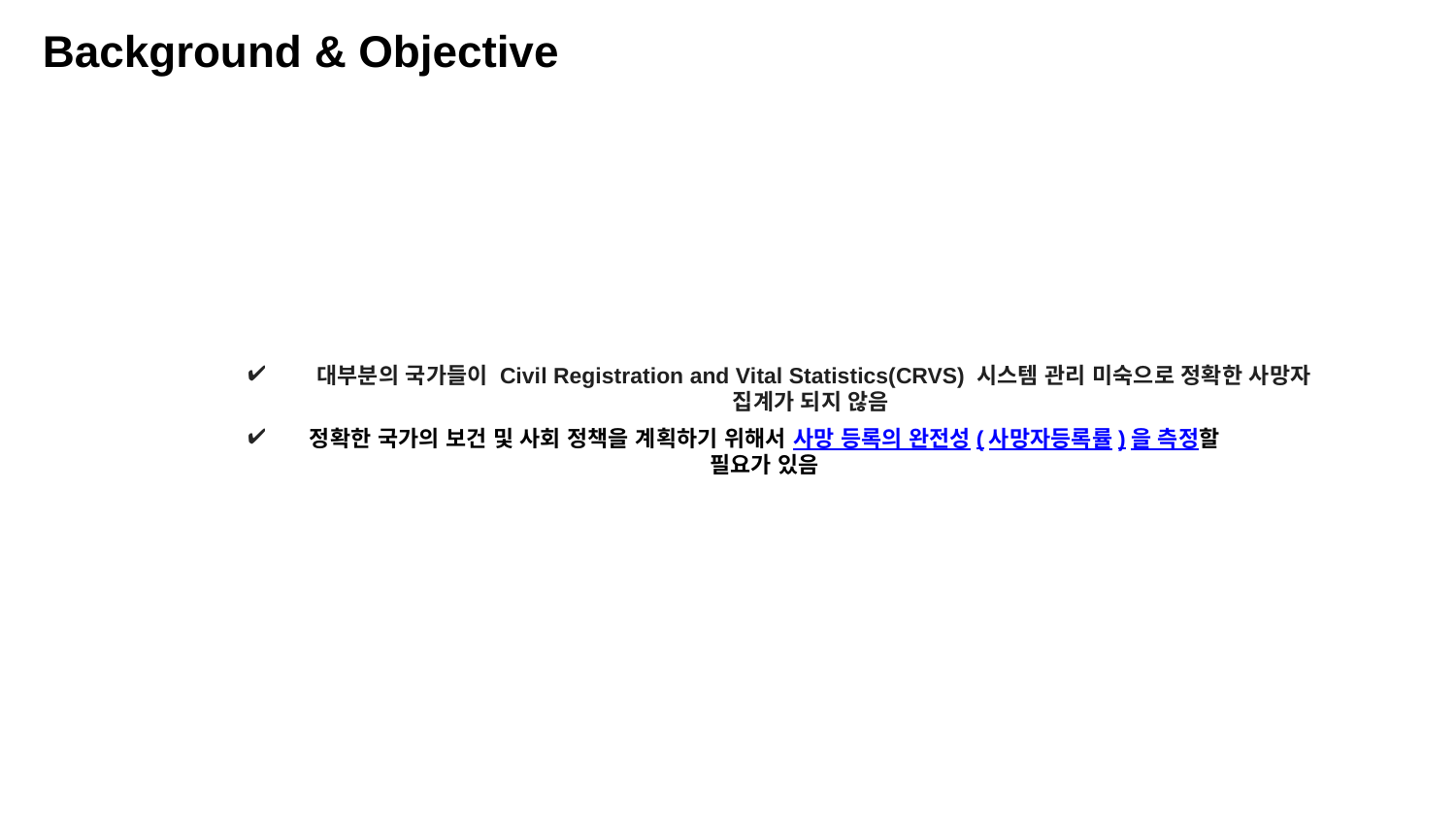

Background & Objective
대부분의 국가들이 Civil Registration and Vital Statistics(CRVS) 시스템 관리 미숙으로 정확한 사망자 집계가 되지 않음
✔
정확한 국가의 보건 및 사회 정책을 계획하기 위해서 사망 등록의 완전성(사망자등록률)을 측정할 필요가 있음
✔